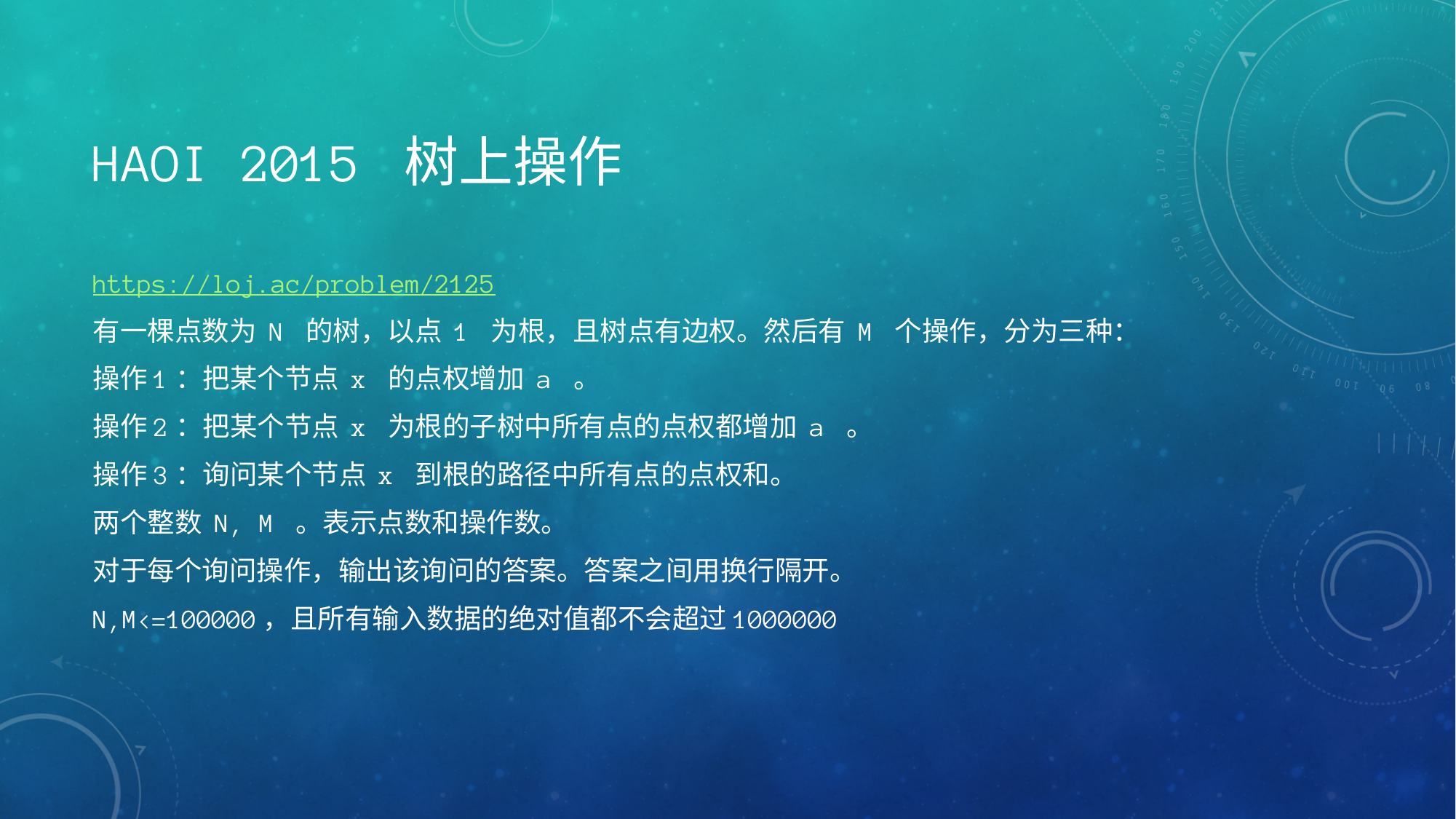

# HAOI 2015 树上操作
https://loj.ac/problem/2125
有一棵点数为 N 的树，以点 1 为根，且树点有边权。然后有 M 个操作，分为三种：
操作1：把某个节点 x 的点权增加 a 。
操作2：把某个节点 x 为根的子树中所有点的点权都增加 a 。
操作3：询问某个节点 x 到根的路径中所有点的点权和。
两个整数 N, M 。表示点数和操作数。
对于每个询问操作，输出该询问的答案。答案之间用换行隔开。
N,M<=100000，且所有输入数据的绝对值都不会超过1000000